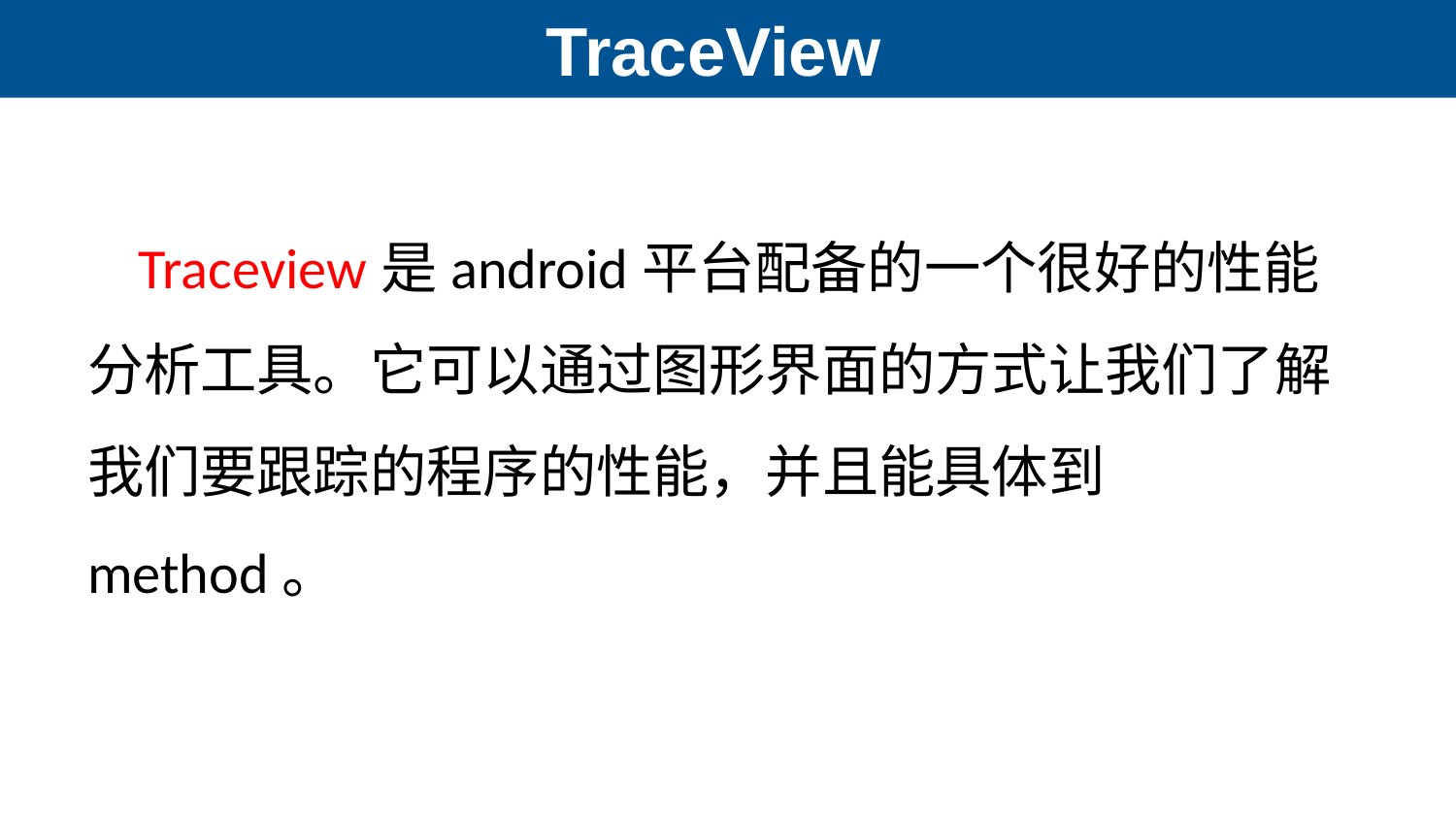

# TraceView
    Traceview是android平台配备的一个很好的性能分析工具。它可以通过图形界面的方式让我们了解我们要跟踪的程序的性能，并且能具体到method。